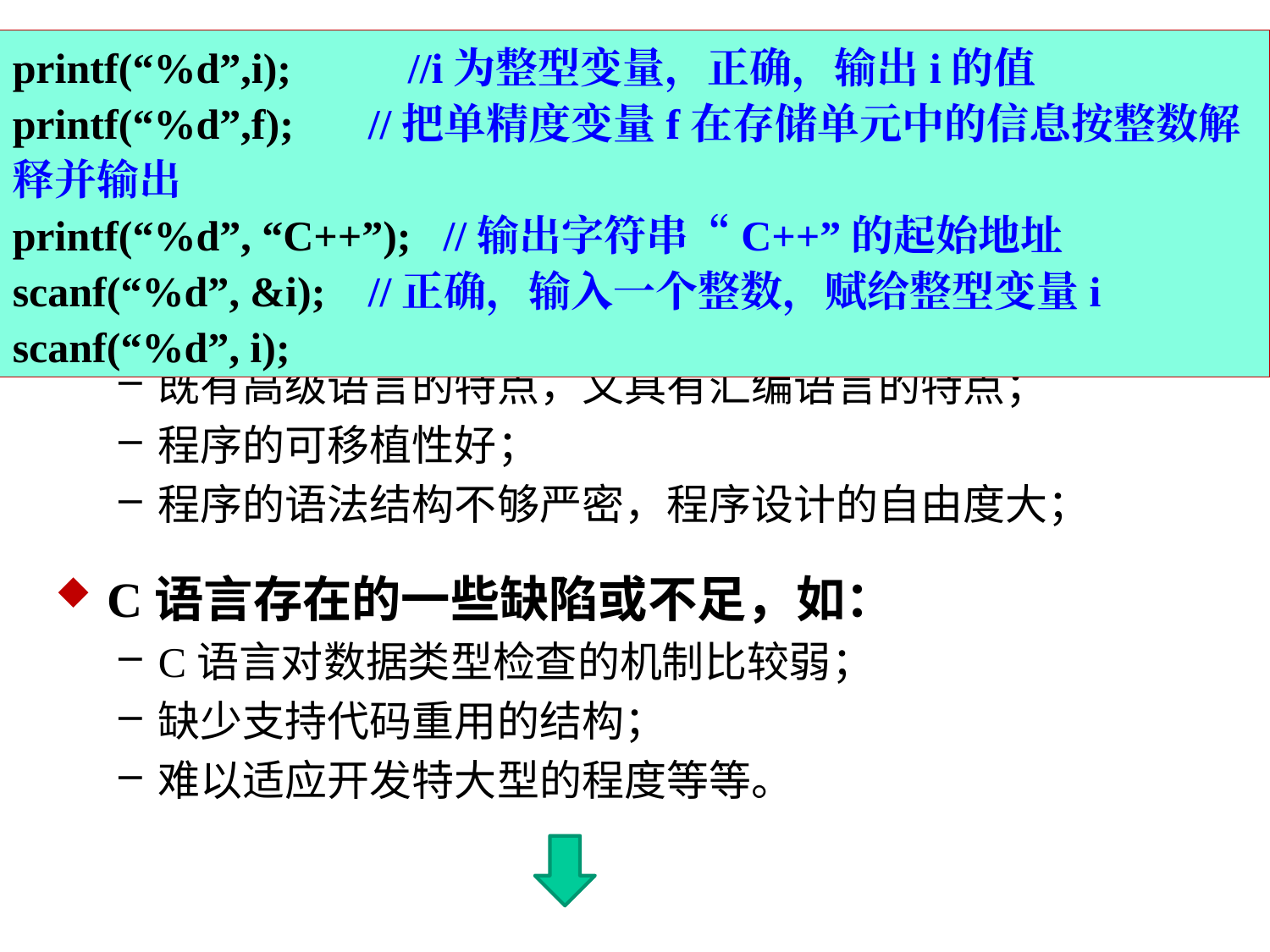

printf(“%d”,i);           //i为整型变量，正确，输出i的值
printf(“%d”,f);       //把单精度变量f在存储单元中的信息按整数解释并输出
printf(“%d”, “C++”);   //输出字符串“C++”的起始地址
scanf(“%d”, &i);    //正确，输入一个整数，赋给整型变量i
scanf(“%d”, i);
# *1.1 从C到C++
 C语言的主要特点是：
语言本身简洁、使用灵活方便；
既有高级语言的特点，又具有汇编语言的特点；
程序的可移植性好；
程序的语法结构不够严密，程序设计的自由度大；
 C语言存在的一些缺陷或不足，如：
C语言对数据类型检查的机制比较弱；
缺少支持代码重用的结构；
难以适应开发特大型的程度等等。